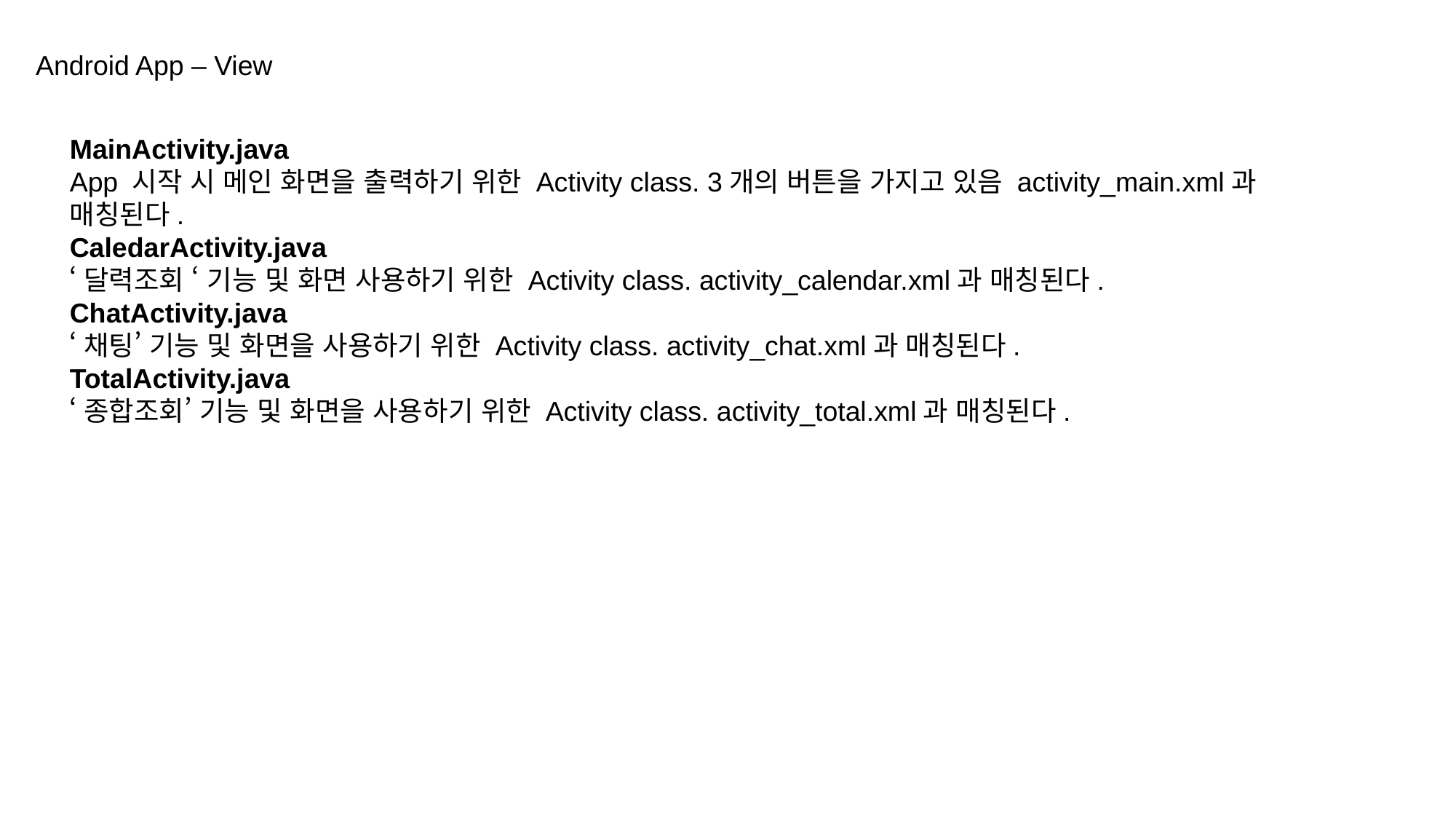

Android App – View
MainActivity.java
App 시작 시 메인 화면을 출력하기 위한 Activity class. 3개의 버튼을 가지고 있음 activity_main.xml과 매칭된다.
CaledarActivity.java
‘달력조회 ‘ 기능 및 화면 사용하기 위한 Activity class. activity_calendar.xml과 매칭된다.
ChatActivity.java
‘채팅’ 기능 및 화면을 사용하기 위한 Activity class. activity_chat.xml과 매칭된다.
TotalActivity.java
‘종합조회’ 기능 및 화면을 사용하기 위한 Activity class. activity_total.xml과 매칭된다.